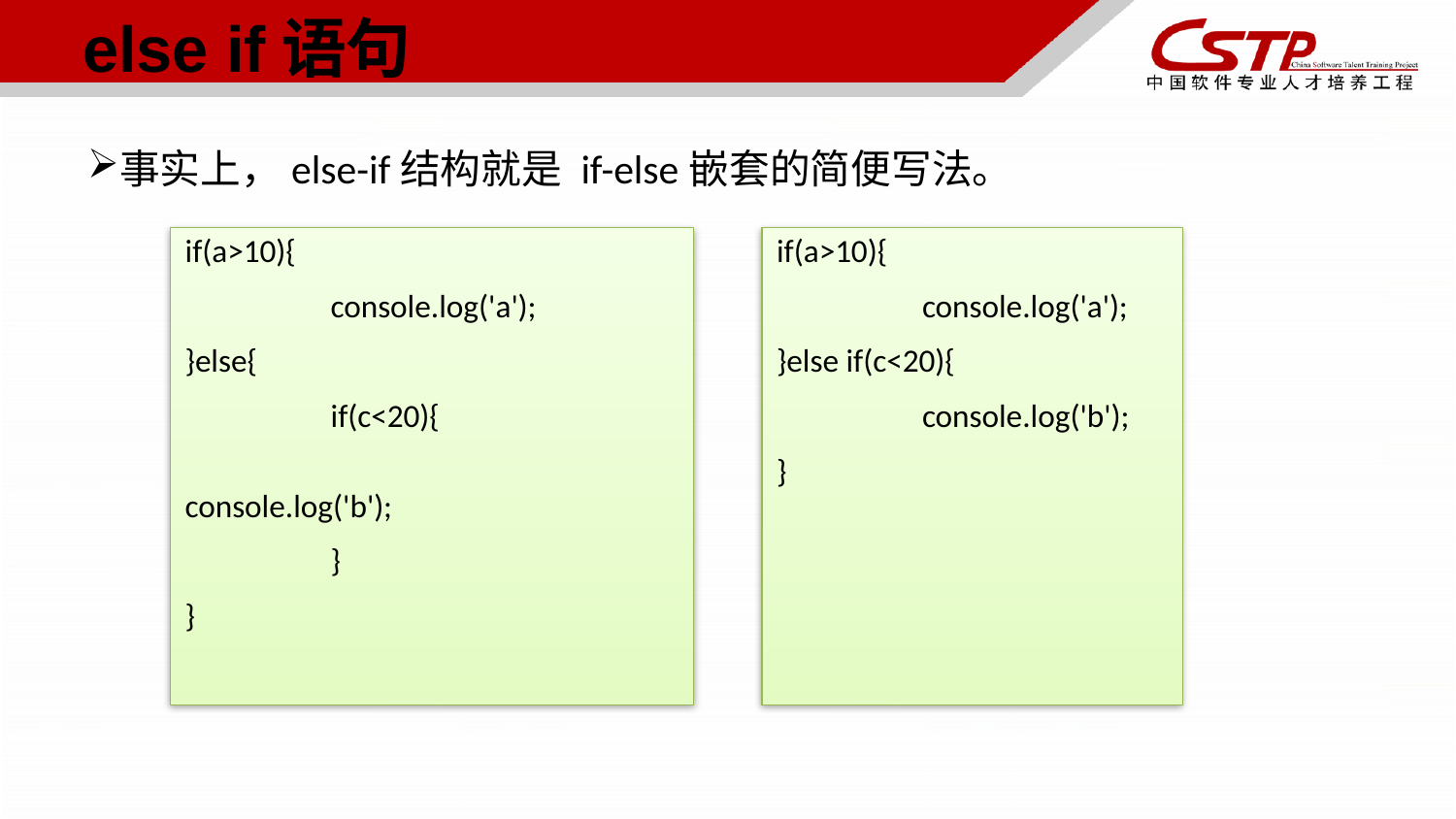

# else if语句
事实上，else-if结构就是 if-else嵌套的简便写法。
if(a>10){
	console.log('a');
}else{
	if(c<20){
		console.log('b');
	}
}
if(a>10){
	console.log('a');
}else if(c<20){
	console.log('b');
}